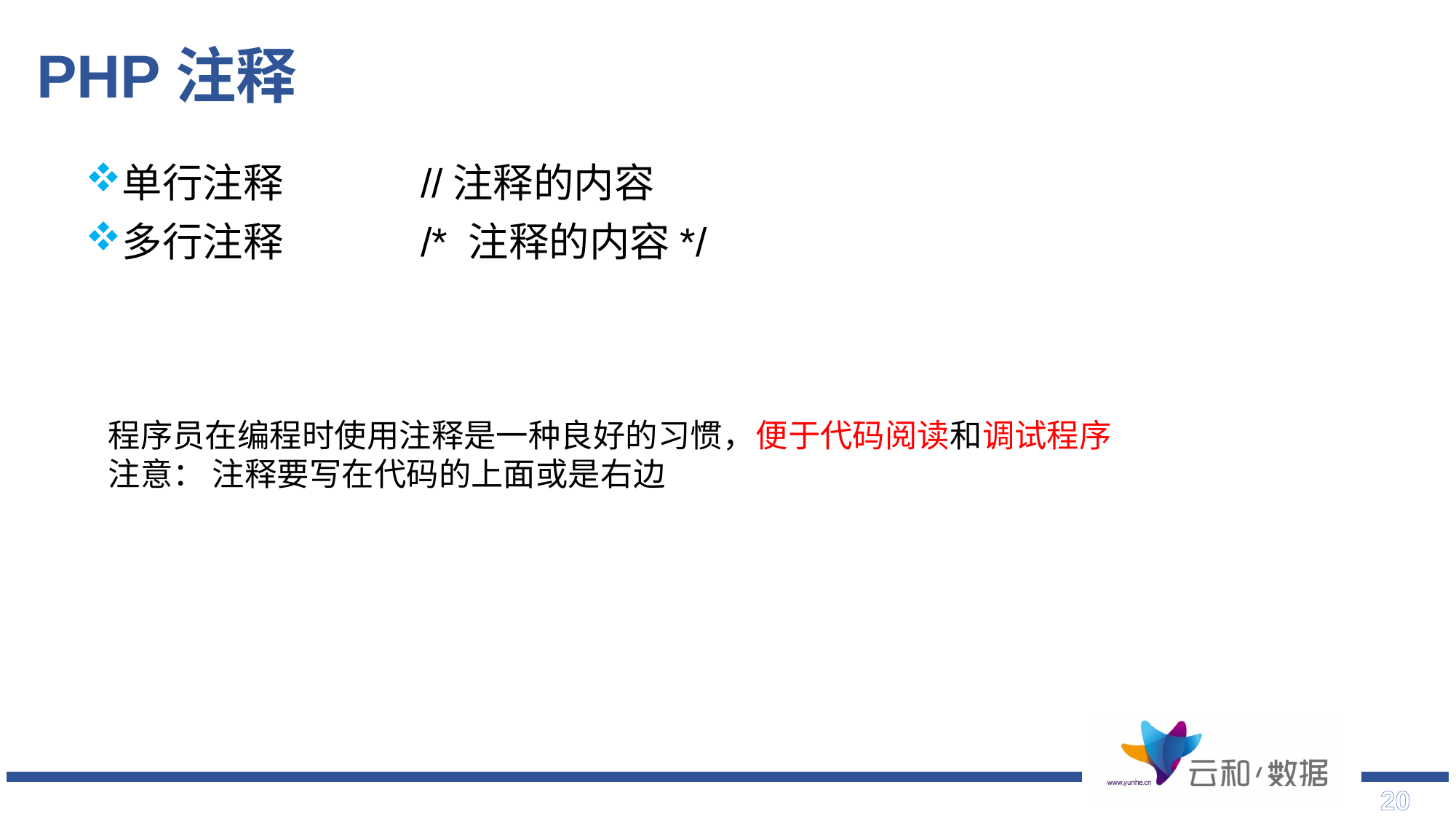

# PHP注释
单行注释              //注释的内容
多行注释              /* 注释的内容*/
程序员在编程时使用注释是一种良好的习惯，便于代码阅读和调试程序
注意： 注释要写在代码的上面或是右边